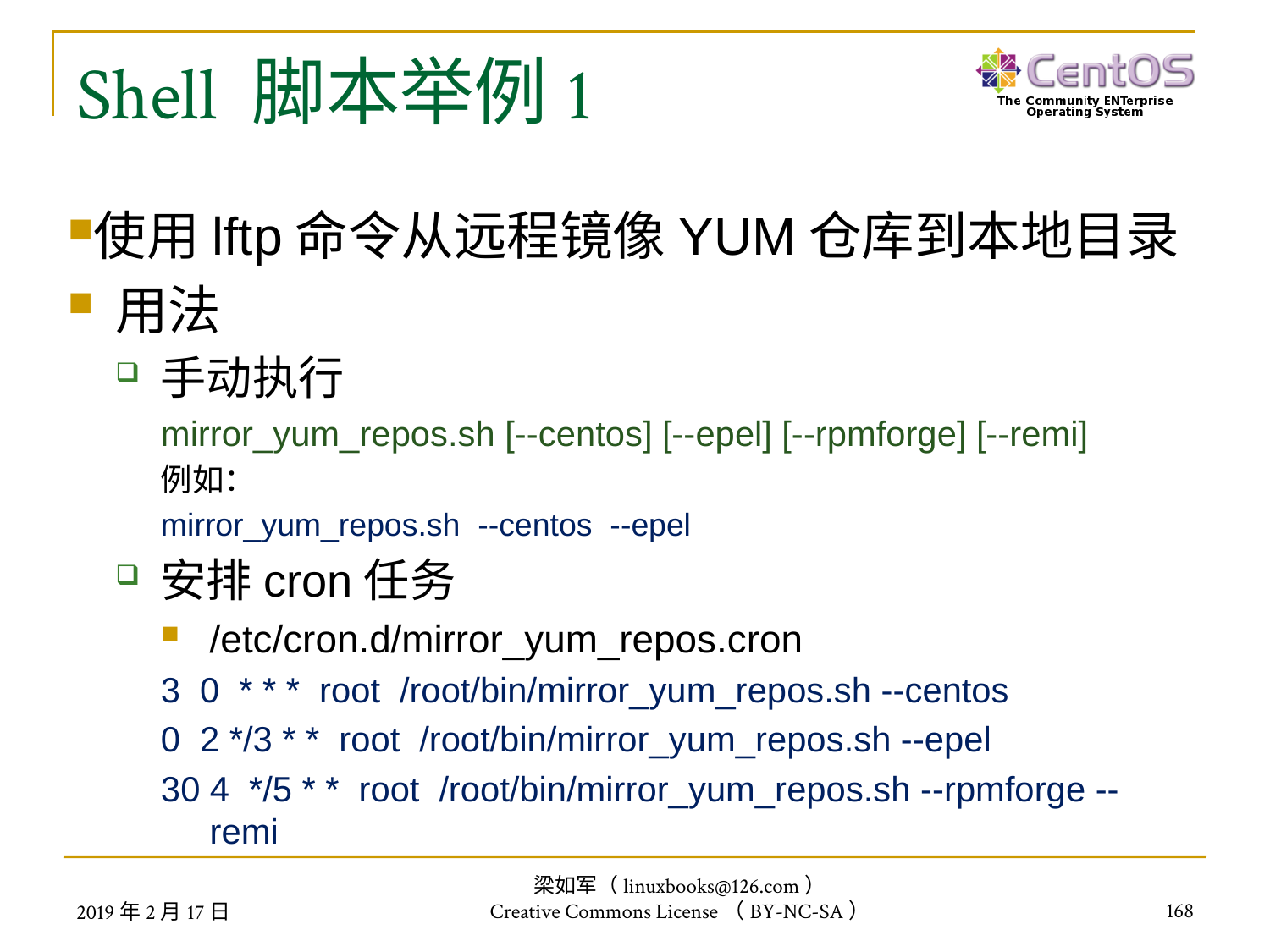

# Shell 脚本举例1
使用lftp命令从远程镜像YUM仓库到本地目录
用法
手动执行
mirror_yum_repos.sh [--centos] [--epel] [--rpmforge] [--remi]
例如：
mirror_yum_repos.sh  --centos  --epel
安排cron任务
/etc/cron.d/mirror_yum_repos.cron
3  0  * * *  root  /root/bin/mirror_yum_repos.sh --centos
0  2 */3 * *  root  /root/bin/mirror_yum_repos.sh --epel
30 4  */5 * *  root  /root/bin/mirror_yum_repos.sh --rpmforge --remi
梁如军（linuxbooks@126.com）
Creative Commons License（BY-NC-SA）
2019年2月17日
168